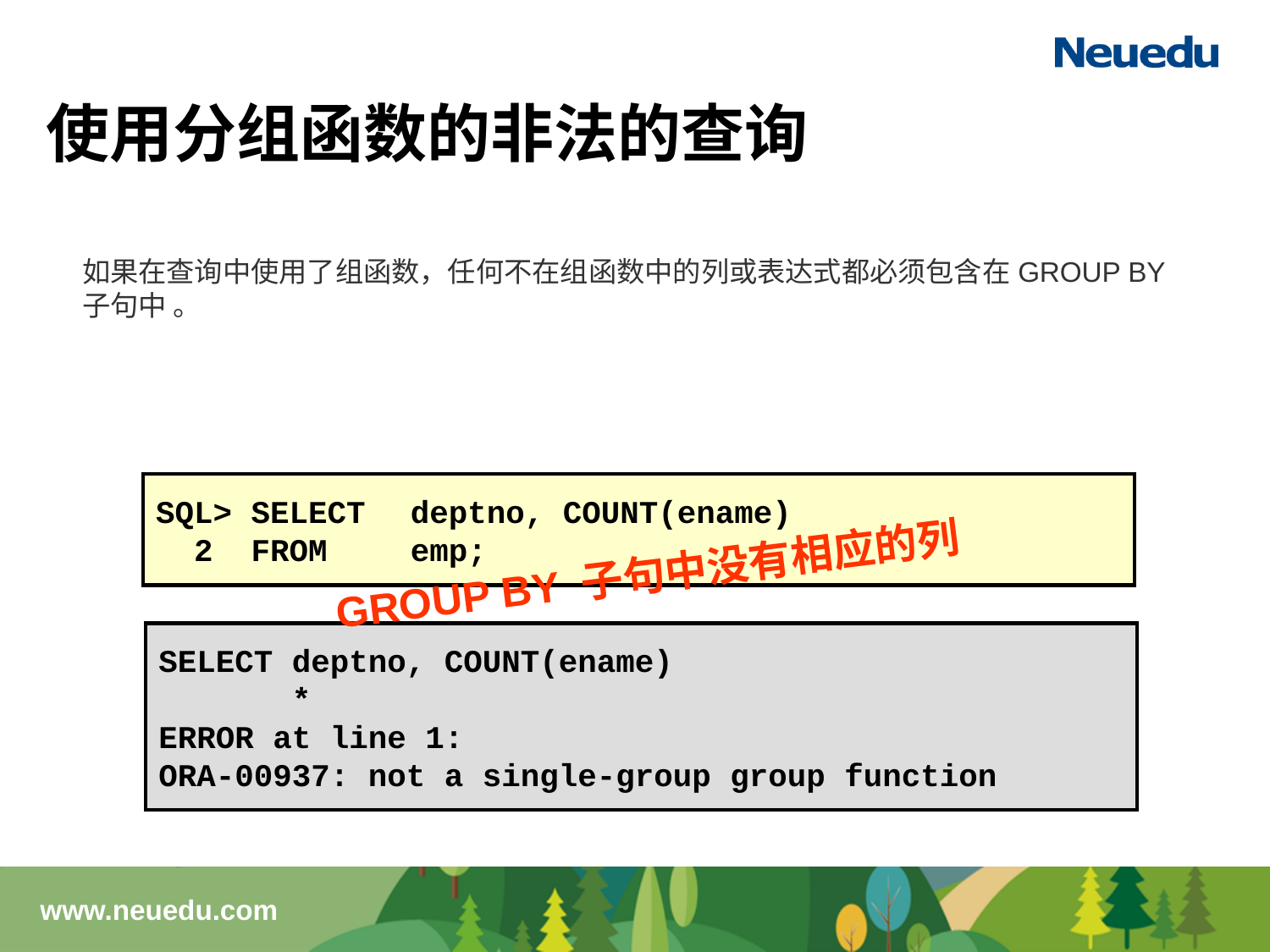

使用分组函数的非法的查询
如果在查询中使用了组函数，任何不在组函数中的列或表达式都必须包含在GROUP BY子句中 。
SQL> SELECT	deptno, COUNT(ename)
  2  FROM	emp;
GROUP BY 子句中没有相应的列
SELECT deptno, COUNT(ename)
       *
ERROR at line 1:
ORA-00937: not a single-group group function